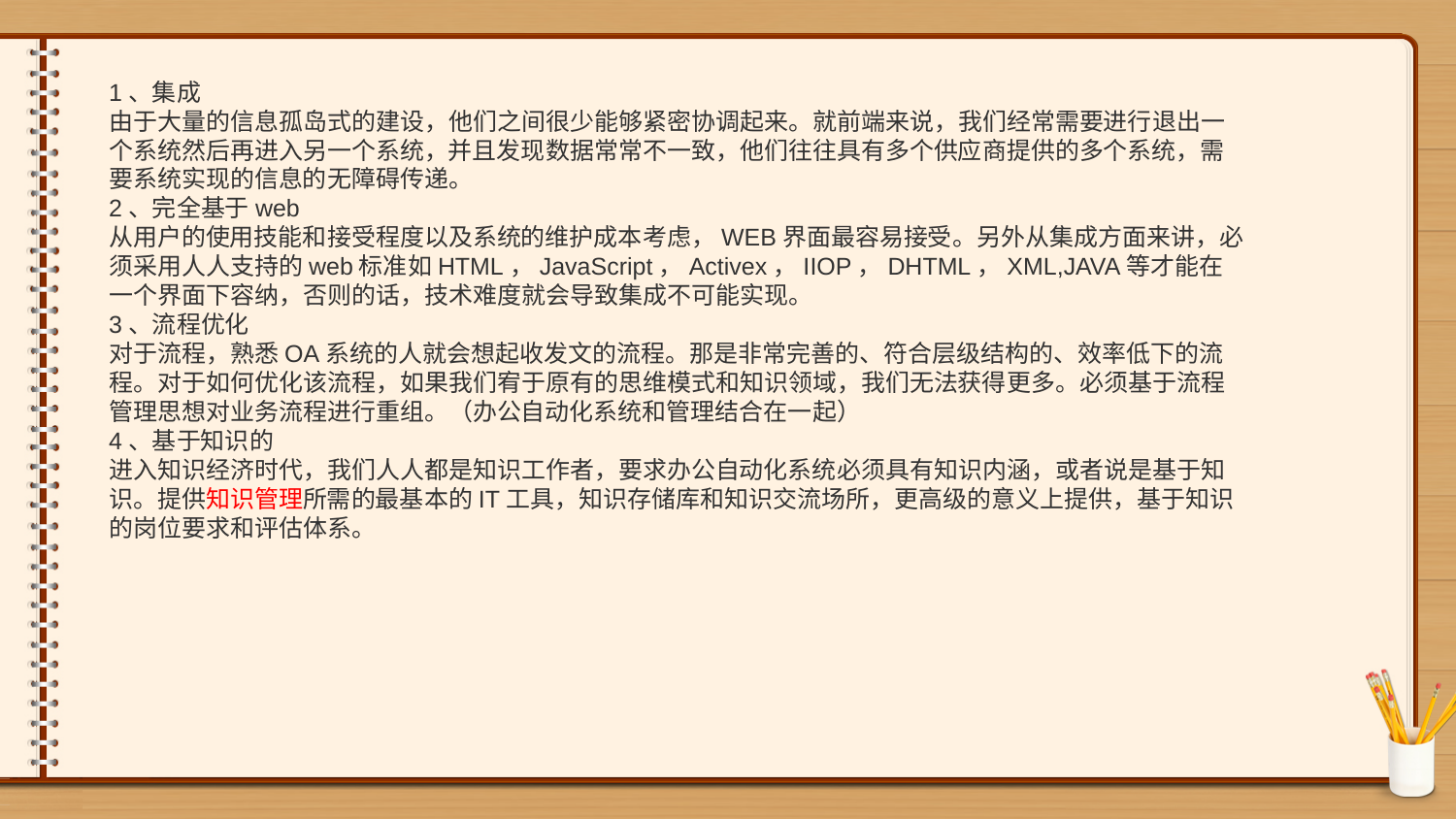

1、集成
由于大量的信息孤岛式的建设，他们之间很少能够紧密协调起来。就前端来说，我们经常需要进行退出一个系统然后再进入另一个系统，并且发现数据常常不一致，他们往往具有多个供应商提供的多个系统，需要系统实现的信息的无障碍传递。
2、完全基于web
从用户的使用技能和接受程度以及系统的维护成本考虑，WEB界面最容易接受。另外从集成方面来讲，必须采用人人支持的web标准如HTML，JavaScript，Activex，IIOP，DHTML，XML,JAVA等才能在一个界面下容纳，否则的话，技术难度就会导致集成不可能实现。
3、流程优化
对于流程，熟悉OA系统的人就会想起收发文的流程。那是非常完善的、符合层级结构的、效率低下的流程。对于如何优化该流程，如果我们宥于原有的思维模式和知识领域，我们无法获得更多。必须基于流程管理思想对业务流程进行重组。（办公自动化系统和管理结合在一起）
4、基于知识的
进入知识经济时代，我们人人都是知识工作者，要求办公自动化系统必须具有知识内涵，或者说是基于知识。提供知识管理所需的最基本的IT工具，知识存储库和知识交流场所，更高级的意义上提供，基于知识的岗位要求和评估体系。